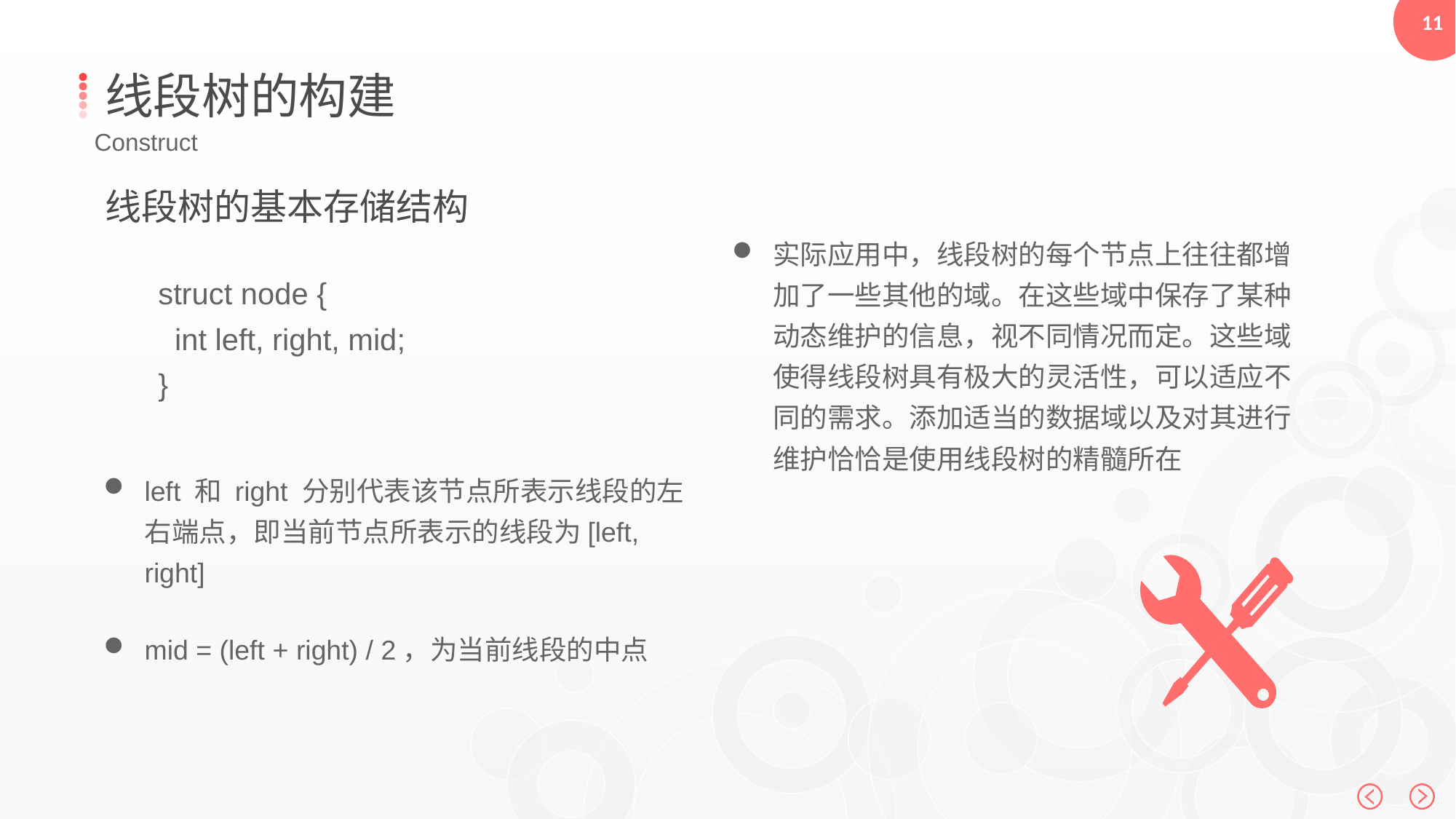

线段树的构建
Construct
线段树的基本存储结构

struct node {
  int left, right, mid;
}

left 和 right 分别代表该节点所表示线段的左右端点，即当前节点所表示的线段为[left, right]
mid = (left + right) / 2，为当前线段的中点

实际应用中，线段树的每个节点上往往都增加了一些其他的域。在这些域中保存了某种动态维护的信息，视不同情况而定。这些域使得线段树具有极大的灵活性，可以适应不同的需求。添加适当的数据域以及对其进行维护恰恰是使用线段树的精髓所在